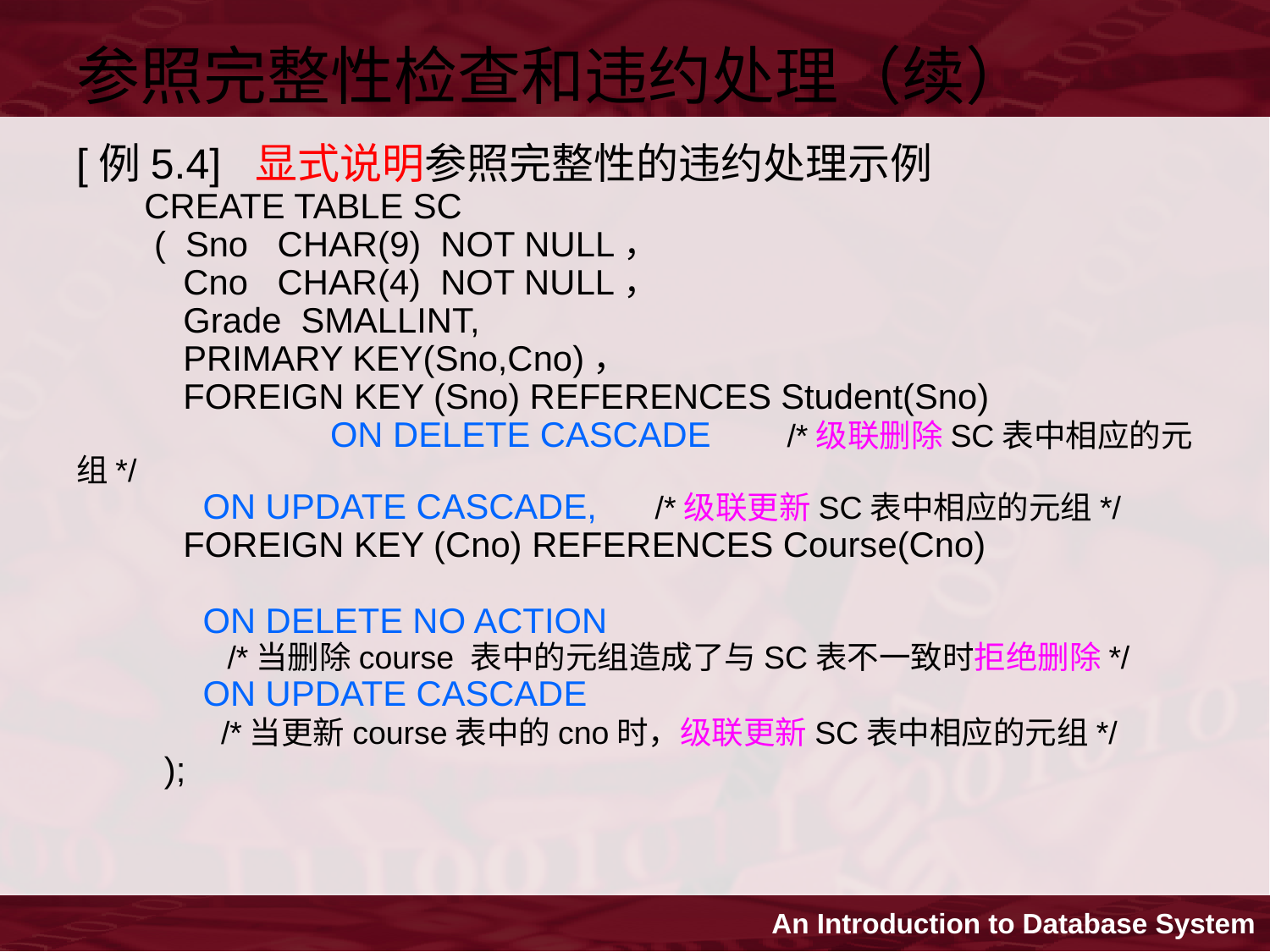

参照完整性检查和违约处理（续）
[例5.4]  显式说明参照完整性的违约处理示例
       CREATE TABLE SC
        (  Sno   CHAR(9)  NOT NULL，
           Cno   CHAR(4)  NOT NULL，
           Grade  SMALLINT,
           PRIMARY KEY(Sno,Cno)，
           FOREIGN KEY (Sno) REFERENCES Student(Sno)
		ON DELETE CASCADE        /*级联删除SC表中相应的元组*/
             ON UPDATE CASCADE,      /*级联更新SC表中相应的元组*/
           FOREIGN KEY (Cno) REFERENCES Course(Cno)
             ON DELETE NO ACTION
                 /*当删除course 表中的元组造成了与SC表不一致时拒绝删除*/
             ON UPDATE CASCADE
      	  /*当更新course表中的cno时，级联更新SC表中相应的元组*/
           );